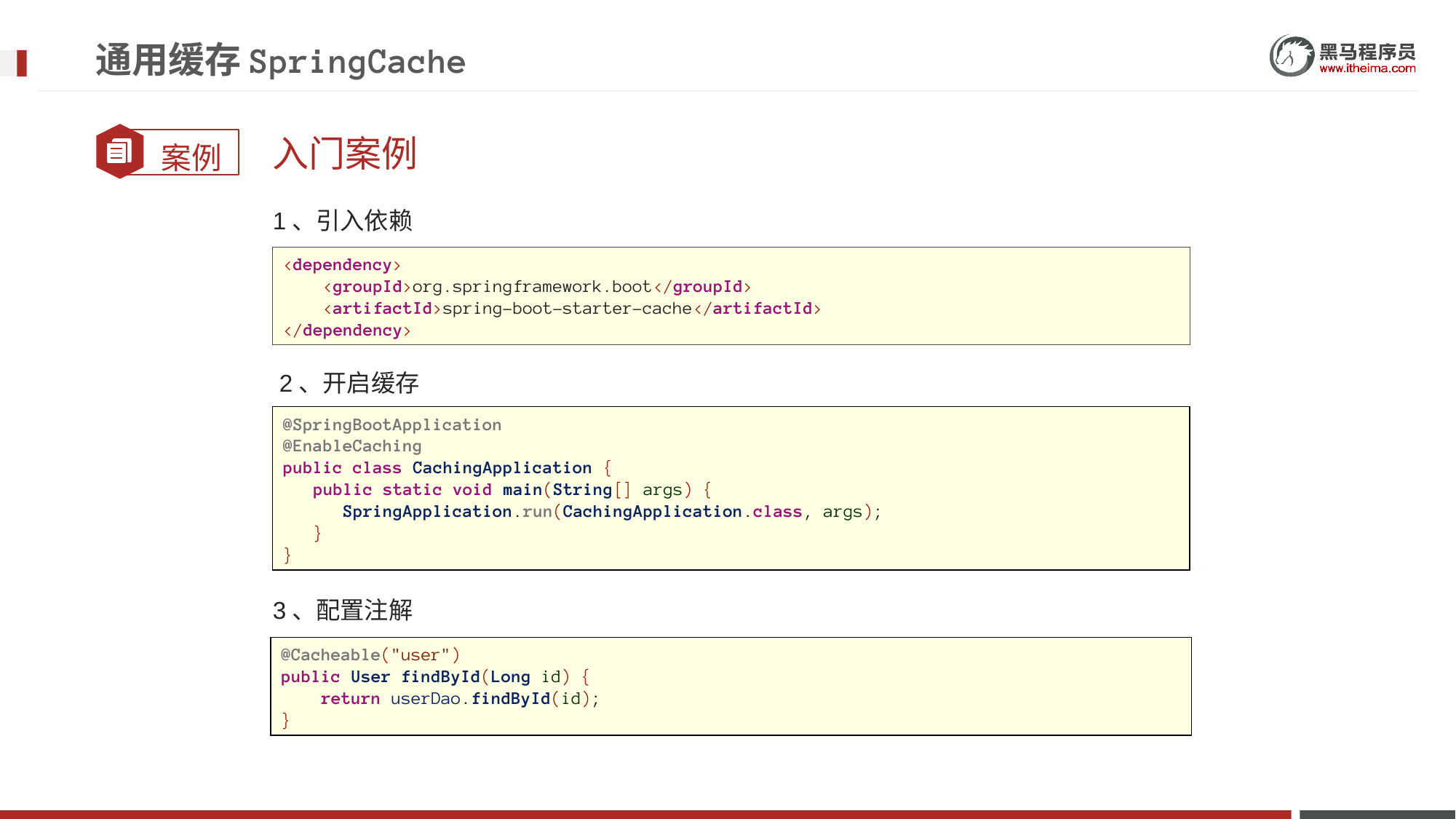

# 通用缓存SpringCache
入门案例
1、引入依赖

<dependency>
    <groupId>org.springframework.boot</groupId>
    <artifactId>spring-boot-starter-cache</artifactId>
</dependency>
2、开启缓存
@SpringBootApplication
@EnableCaching
public class CachingApplication {
   public static void main(String[] args) {
      SpringApplication.run(CachingApplication.class, args);
   }
}
3、配置注解
@Cacheable("user")
public User findById(Long id) {
    return userDao.findById(id);
}